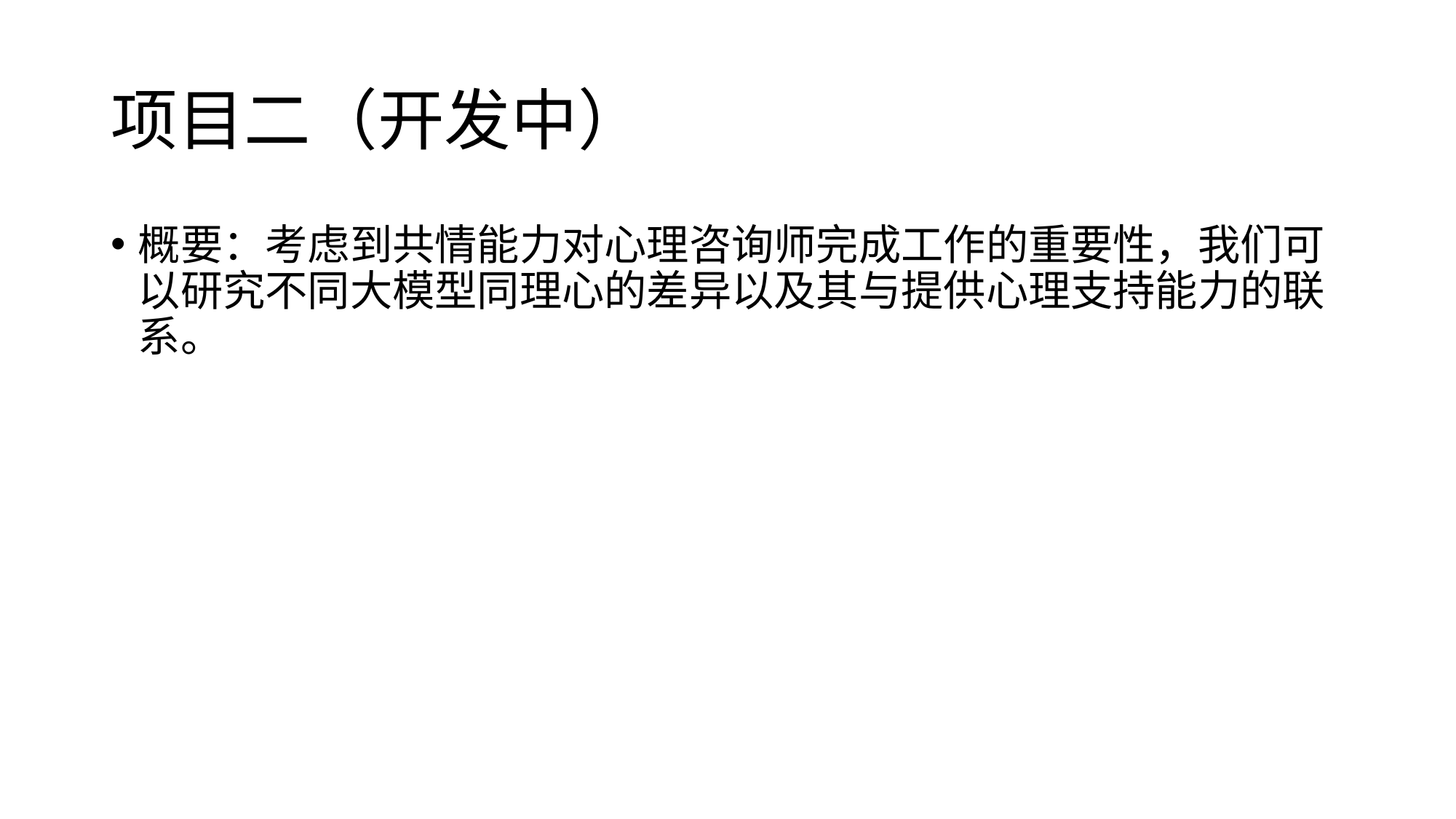

# 项目二（开发中）
概要：考虑到共情能力对心理咨询师完成工作的重要性，我们可以研究不同大模型同理心的差异以及其与提供心理支持能力的联系。